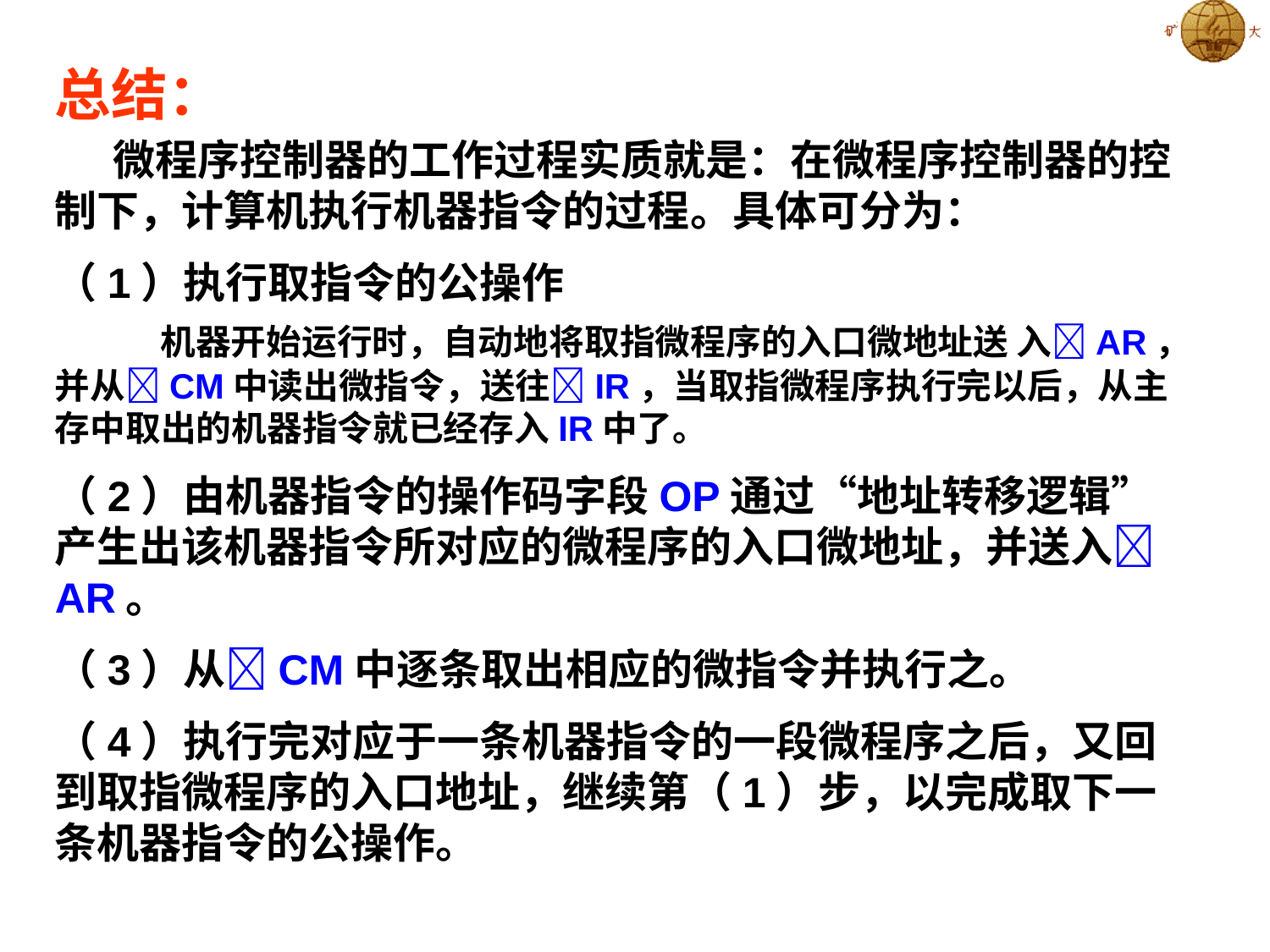

总结：
     微程序控制器的工作过程实质就是：在微程序控制器的控制下，计算机执行机器指令的过程。具体可分为：
（1）执行取指令的公操作
          机器开始运行时，自动地将取指微程序的入口微地址送 入μAR，并从μCM中读出微指令，送往μIR，当取指微程序执行完以后，从主存中取出的机器指令就已经存入IR中了。
（2）由机器指令的操作码字段OP通过“地址转移逻辑”产生出该机器指令所对应的微程序的入口微地址，并送入μAR。
（3）从μCM中逐条取出相应的微指令并执行之。
（4）执行完对应于一条机器指令的一段微程序之后，又回到取指微程序的入口地址，继续第（1）步，以完成取下一条机器指令的公操作。